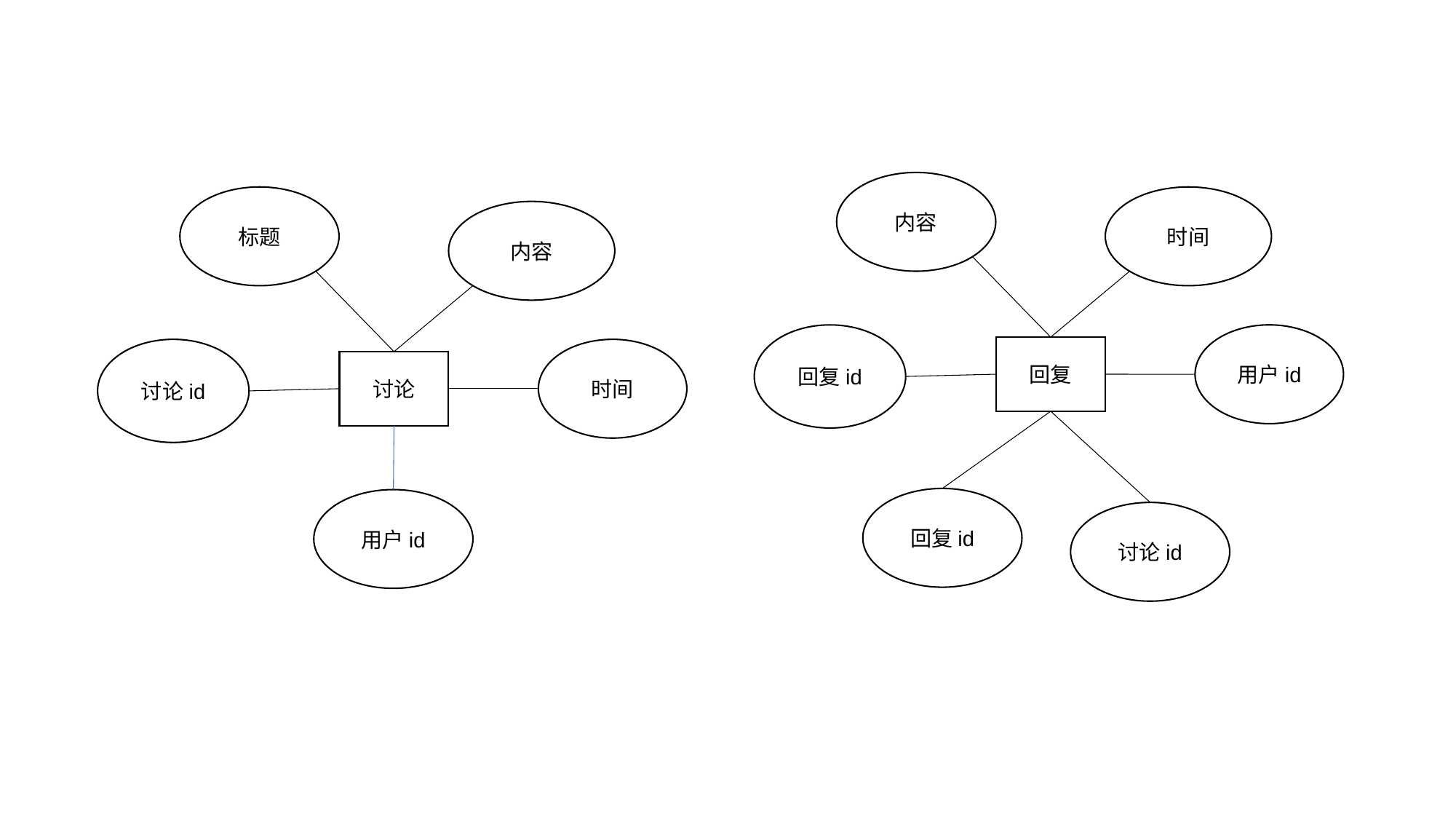

内容
标题
时间
内容
回复id
用户id
回复
讨论id
时间
讨论
回复id
用户id
讨论id